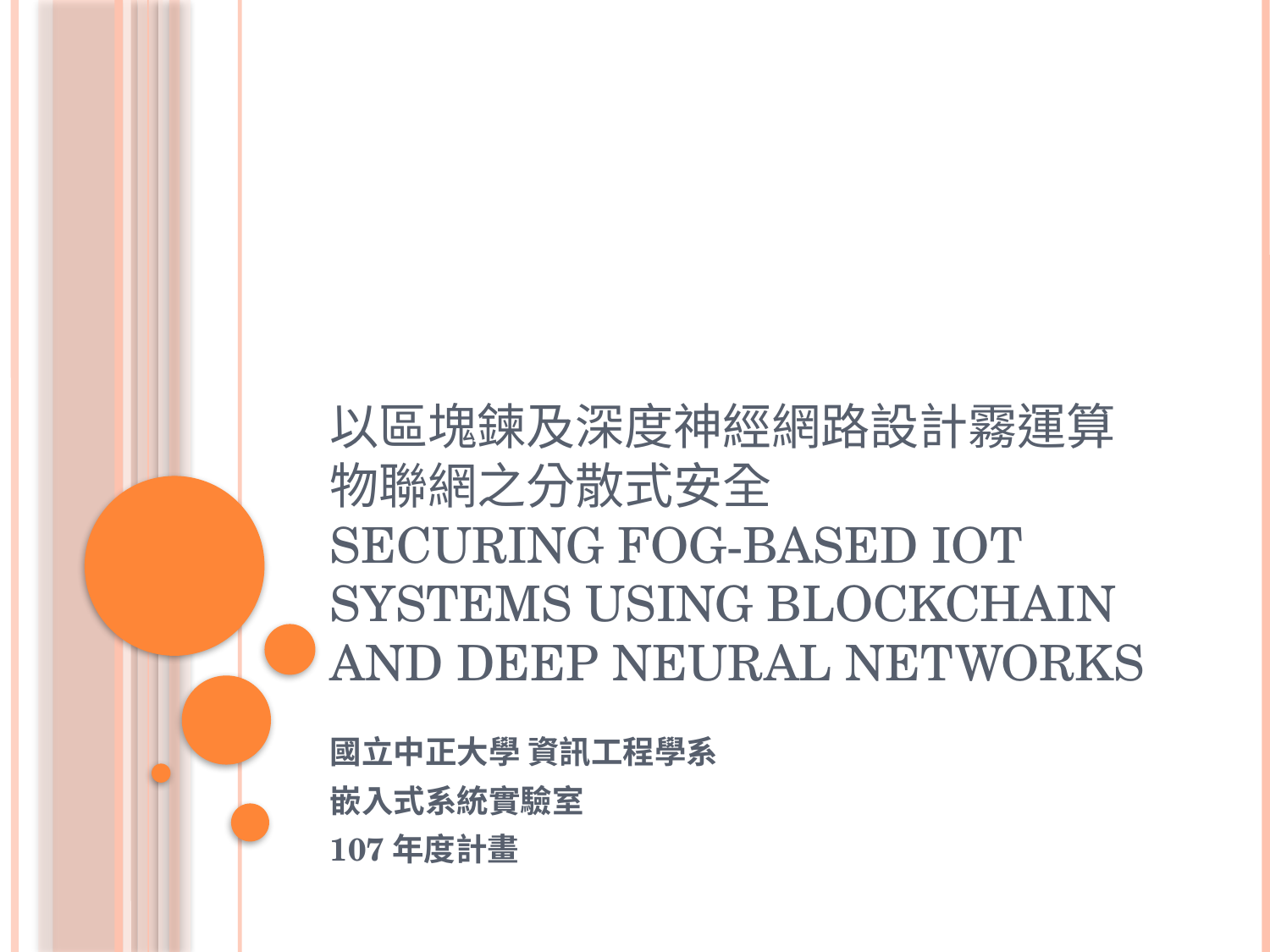

# 以區塊鍊及深度神經網路設計霧運算物聯網之分散式安全 Securing Fog-based IoT Systems using Blockchain and Deep Neural Networks
國立中正大學 資訊工程學系
嵌入式系統實驗室
107年度計畫